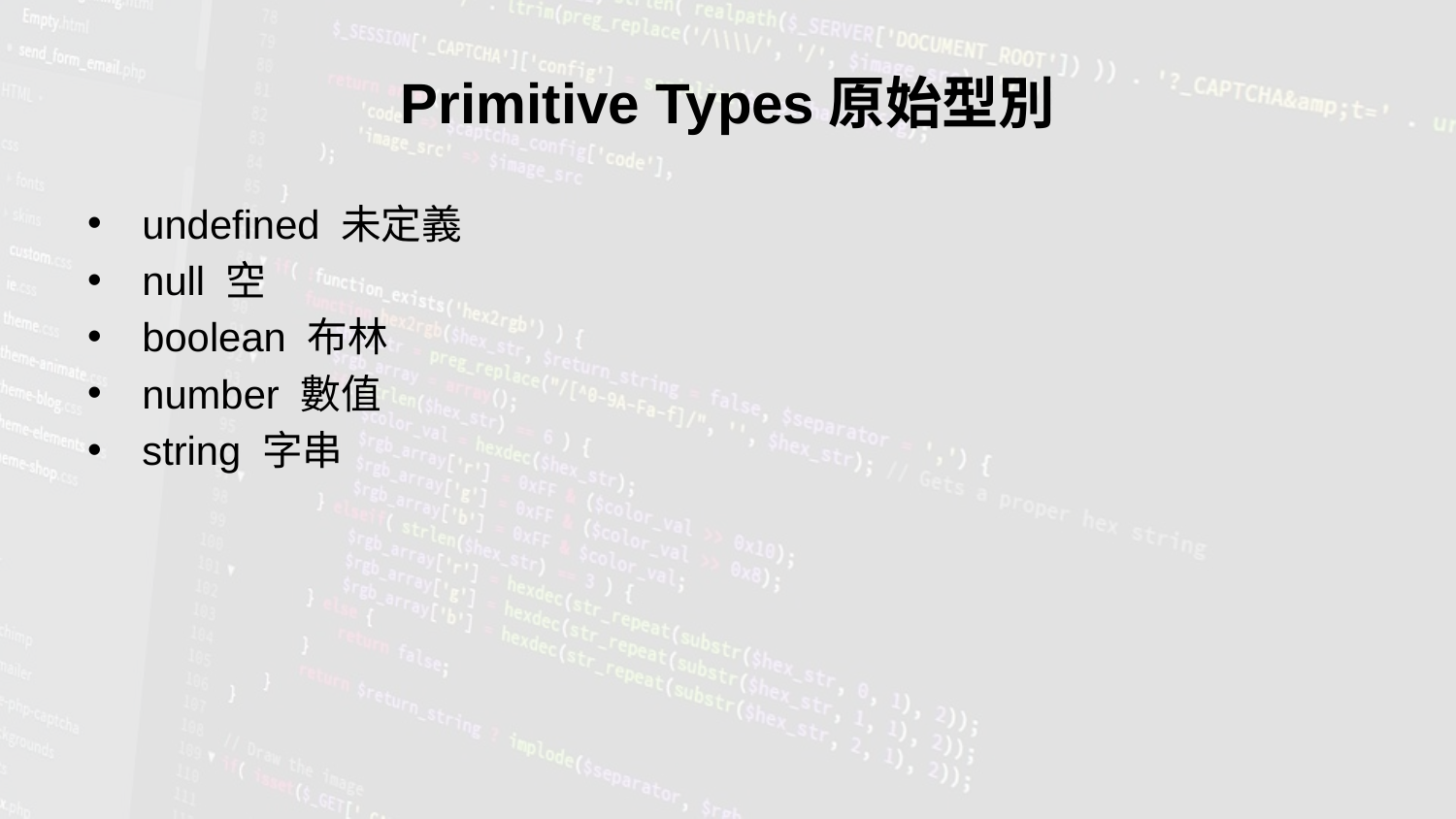

# Primitive Types原始型別
undefined 未定義
null 空
boolean 布林
number 數值
string 字串